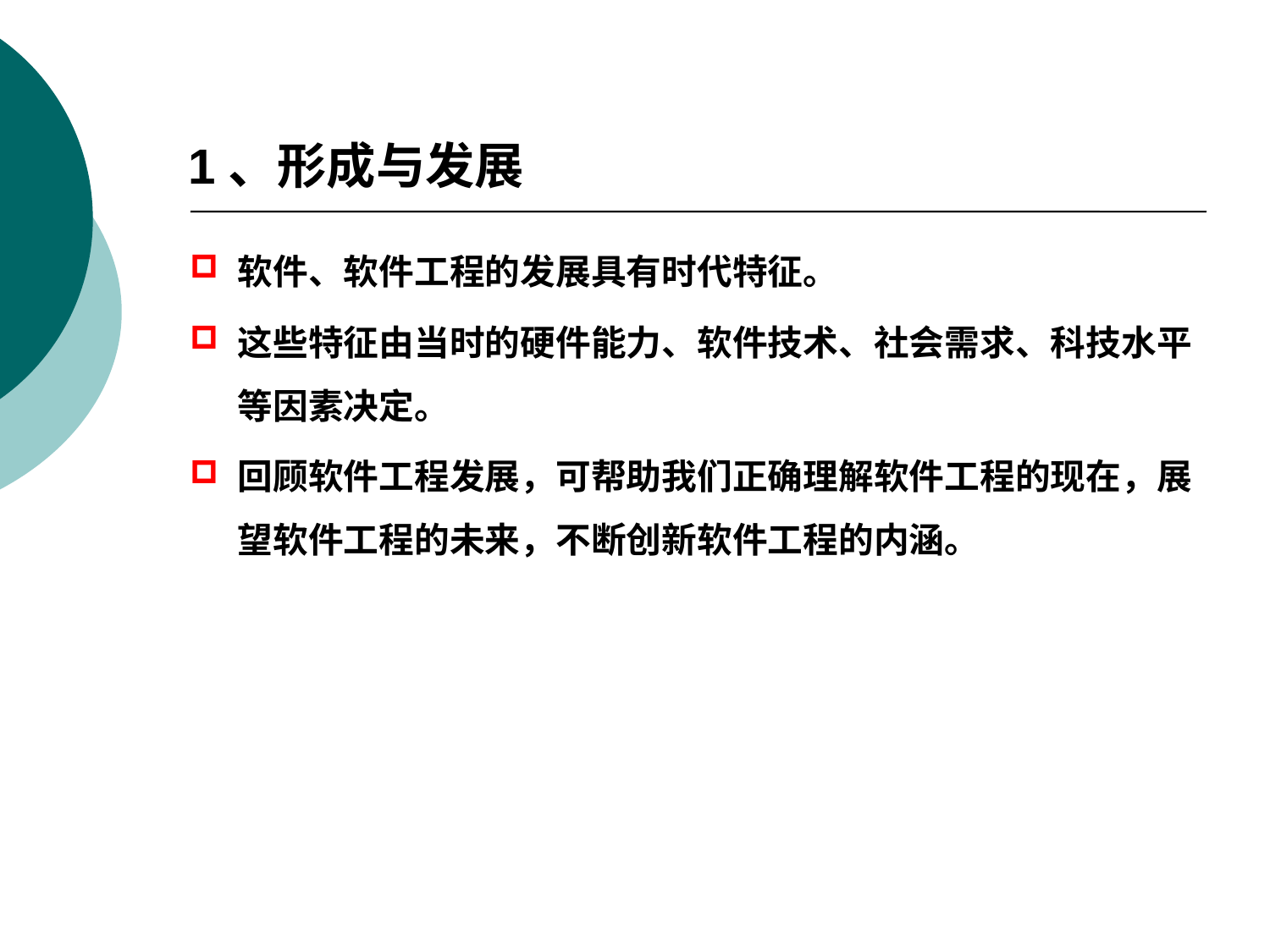

1、形成与发展
软件、软件工程的发展具有时代特征。
这些特征由当时的硬件能力、软件技术、社会需求、科技水平等因素决定。
回顾软件工程发展，可帮助我们正确理解软件工程的现在，展望软件工程的未来，不断创新软件工程的内涵。